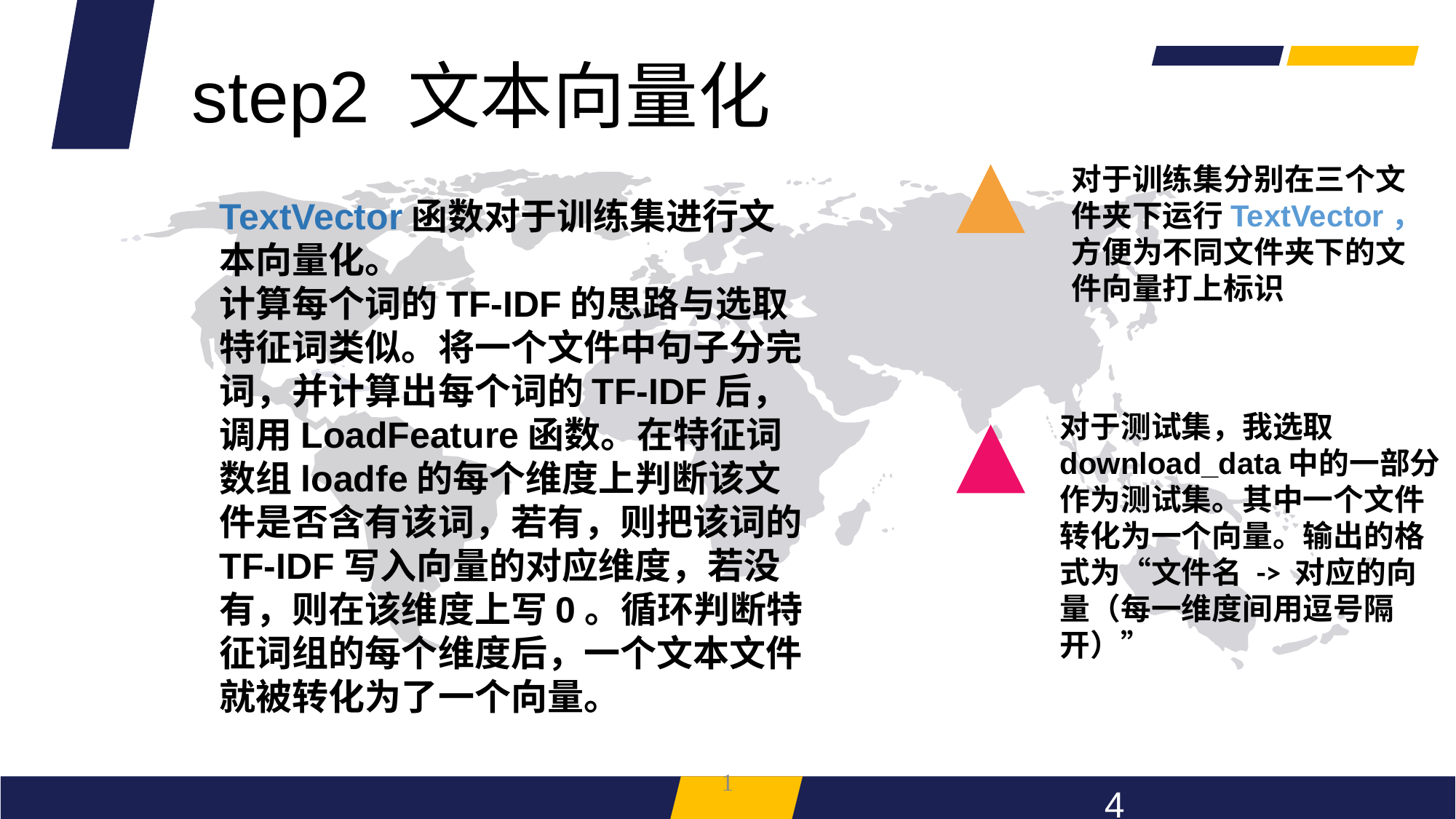

step2 文本向量化

对于训练集分别在三个文件夹下运行TextVector，方便为不同文件夹下的文件向量打上标识

TextVector函数对于训练集进行文本向量化。
计算每个词的TF-IDF的思路与选取特征词类似。将一个文件中句子分完词，并计算出每个词的TF-IDF后，调用LoadFeature函数。在特征词数组loadfe的每个维度上判断该文件是否含有该词，若有，则把该词的TF-IDF写入向量的对应维度，若没有，则在该维度上写0。循环判断特征词组的每个维度后，一个文本文件就被转化为了一个向量。
对于测试集，我选取download_data中的一部分作为测试集。其中一个文件转化为一个向量。输出的格式为“文件名 -> 对应的向量（每一维度间用逗号隔开）”

1
6
4